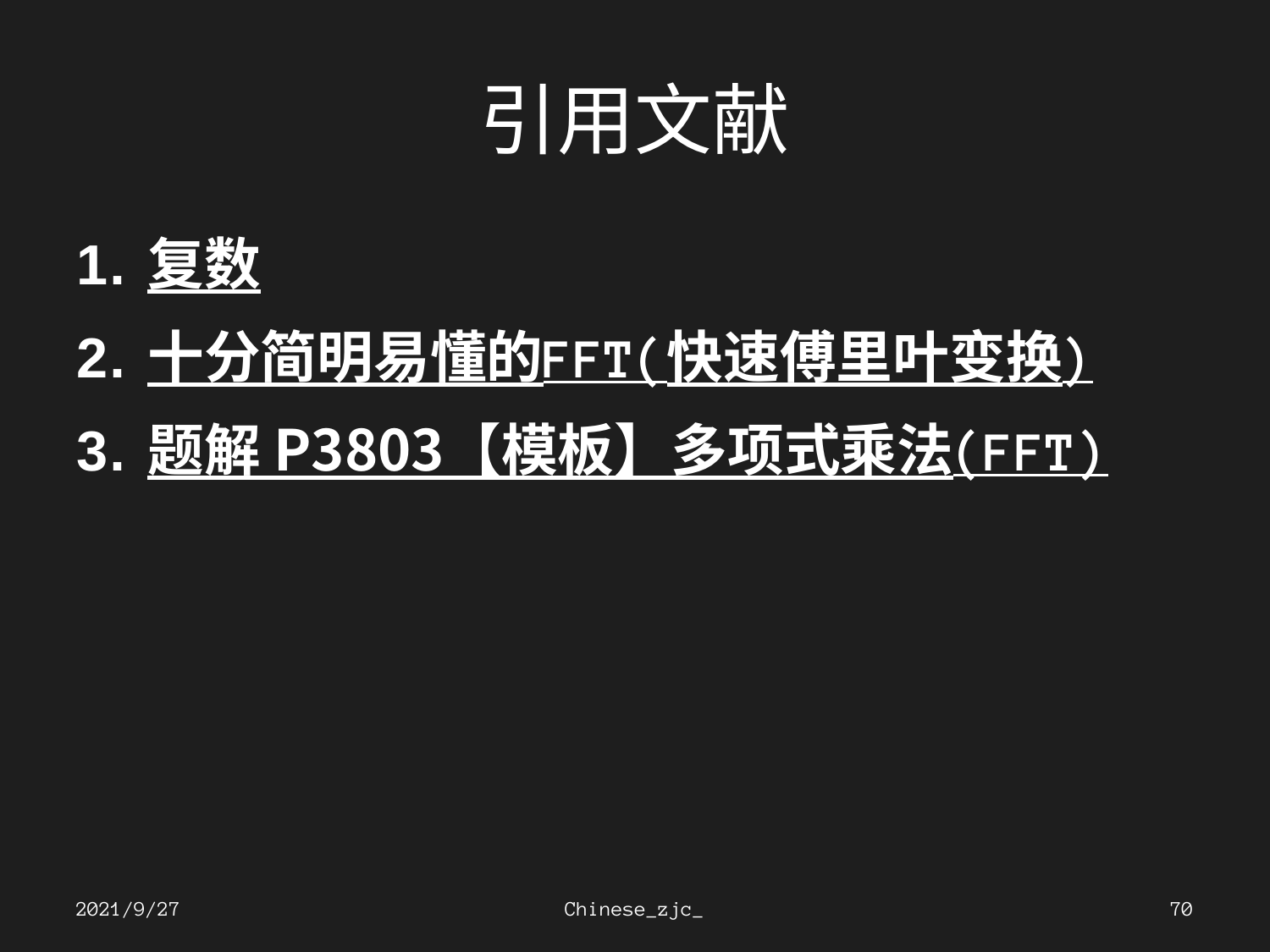

# 引用文献
复数
十分简明易懂的FFT(快速傅里叶变换)
题解 P3803【模板】多项式乘法(FFT)
2021/9/27
Chinese_zjc_
70